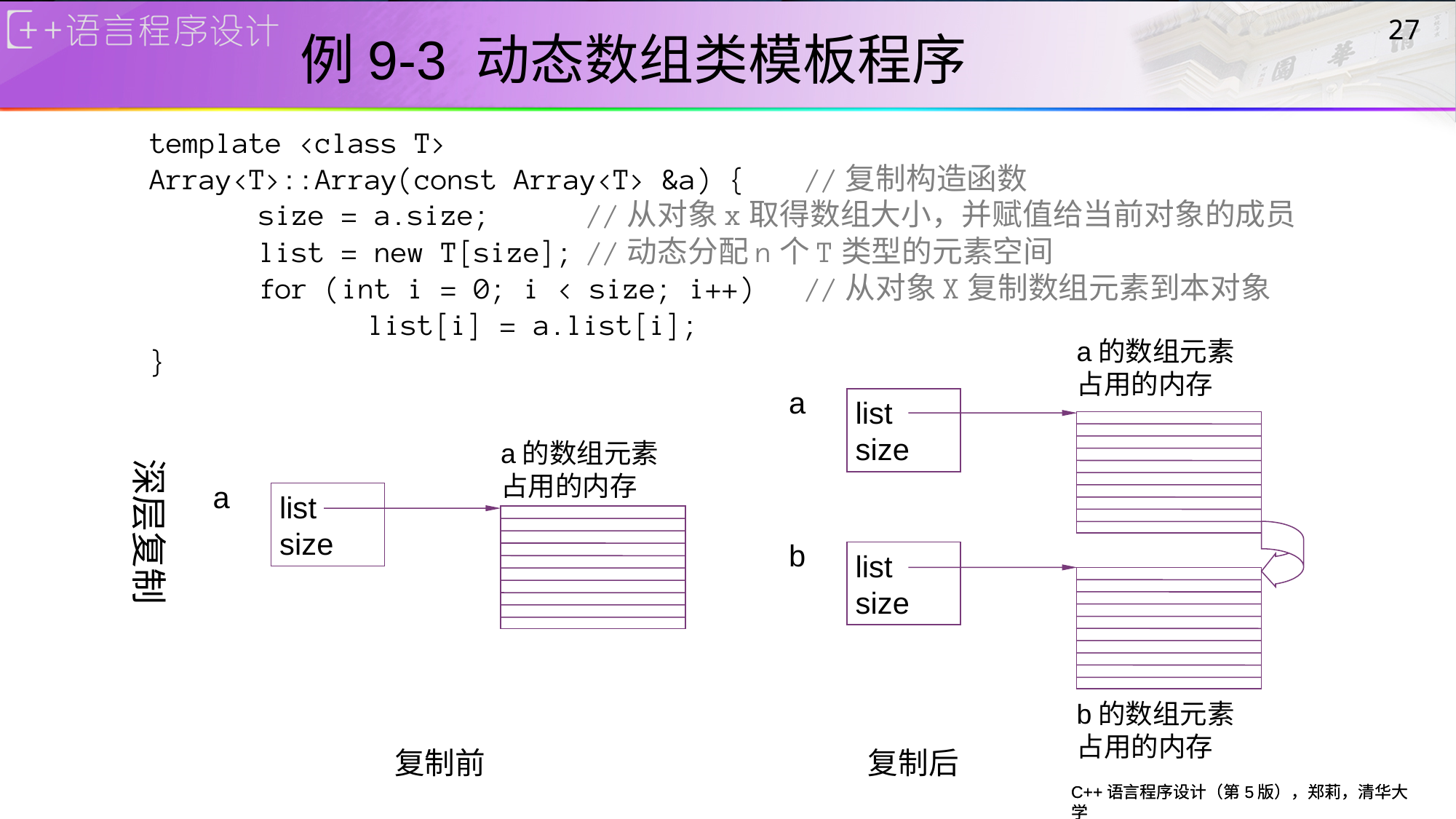

# 例9-3 动态数组类模板程序
27
template <class T>
Array<T>::Array(const Array<T> &a) {	//复制构造函数
	size = a.size;	//从对象x取得数组大小，并赋值给当前对象的成员
	list = new T[size];	//动态分配n个T类型的元素空间
	for (int i = 0; i < size; i++)	//从对象X复制数组元素到本对象
		list[i] = a.list[i];
}
a的数组元素
占用的内存
a
 list
 size

a的数组元素
占用的内存
a
 list
 size

b
 list
 size

b的数组元素
占用的内存
复制前
复制后
深层复制